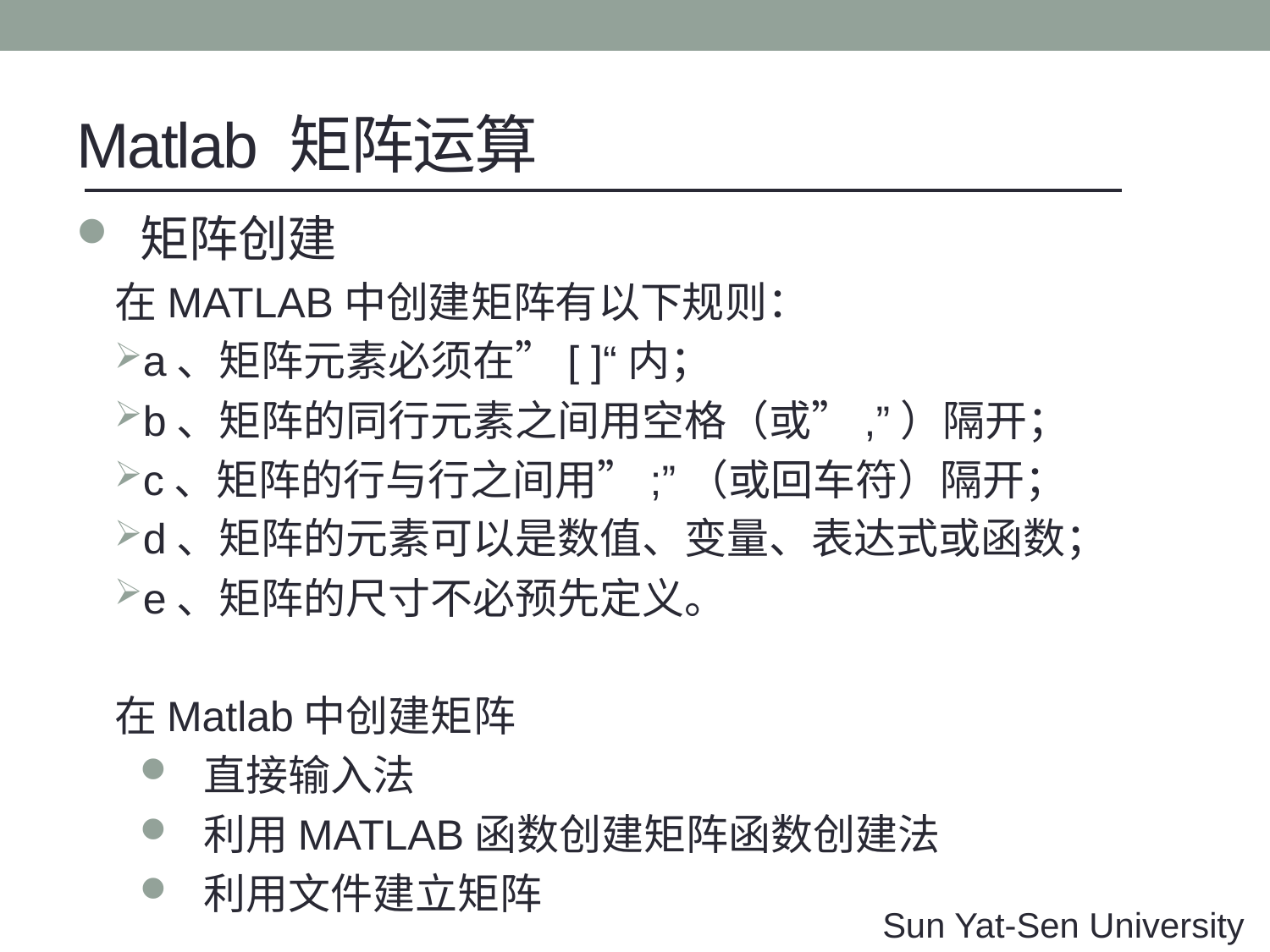

# Matlab 矩阵运算
矩阵创建
   在MATLAB中创建矩阵有以下规则：
a、矩阵元素必须在”[ ]“内；
b、矩阵的同行元素之间用空格（或”,”）隔开；
c、矩阵的行与行之间用”;”（或回车符）隔开；
d、矩阵的元素可以是数值、变量、表达式或函数；
e、矩阵的尺寸不必预先定义。

在Matlab中创建矩阵
直接输入法
利用MATLAB函数创建矩阵函数创建法
利用文件建立矩阵